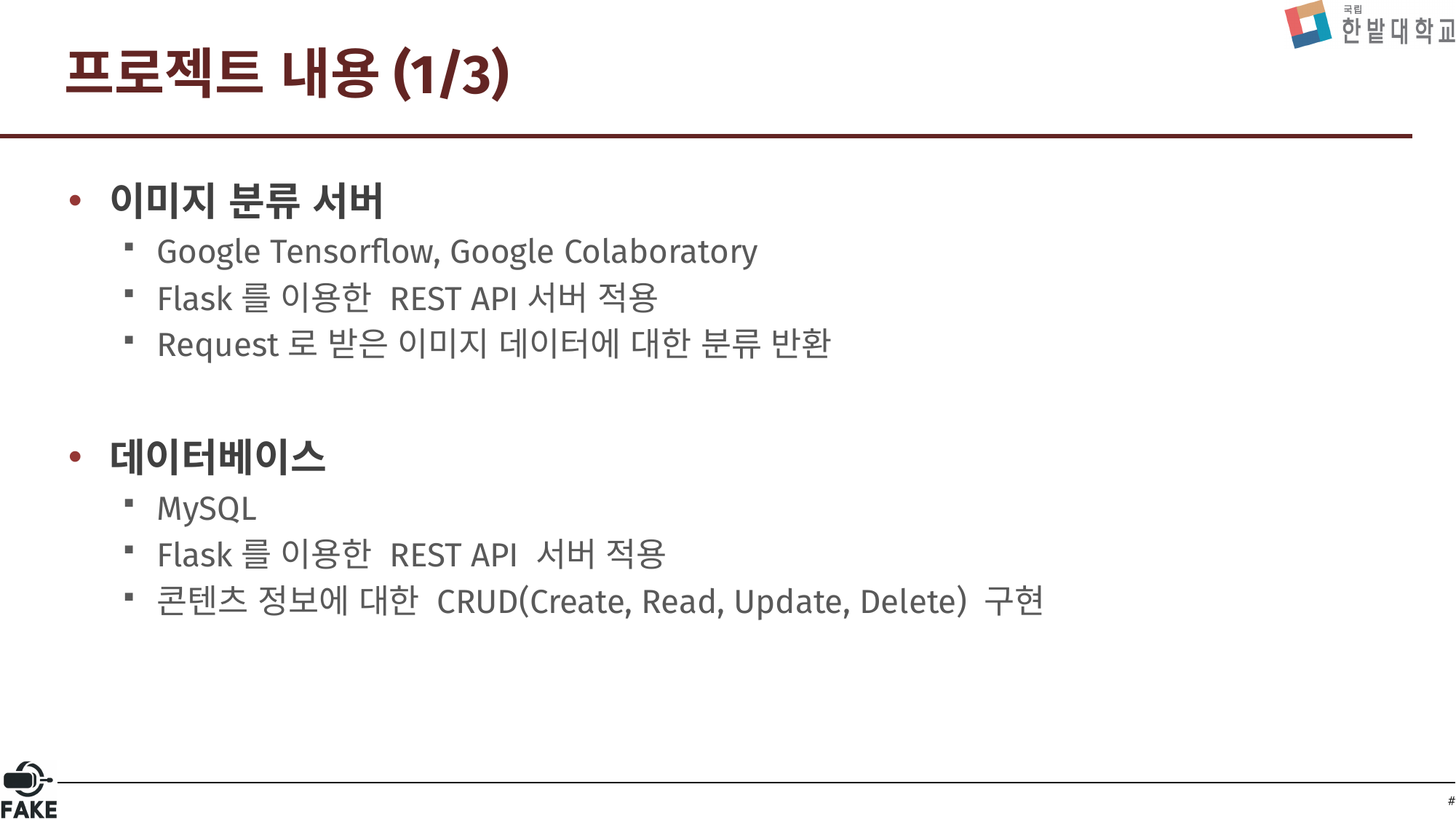

# 프로젝트 내용(1/3)
이미지 분류 서버
Google Tensorflow, Google Colaboratory
Flask를 이용한 REST API서버 적용
Request로 받은 이미지 데이터에 대한 분류 반환

데이터베이스
MySQL
Flask를 이용한 REST API 서버 적용
콘텐츠 정보에 대한 CRUD(Create, Read, Update, Delete) 구현